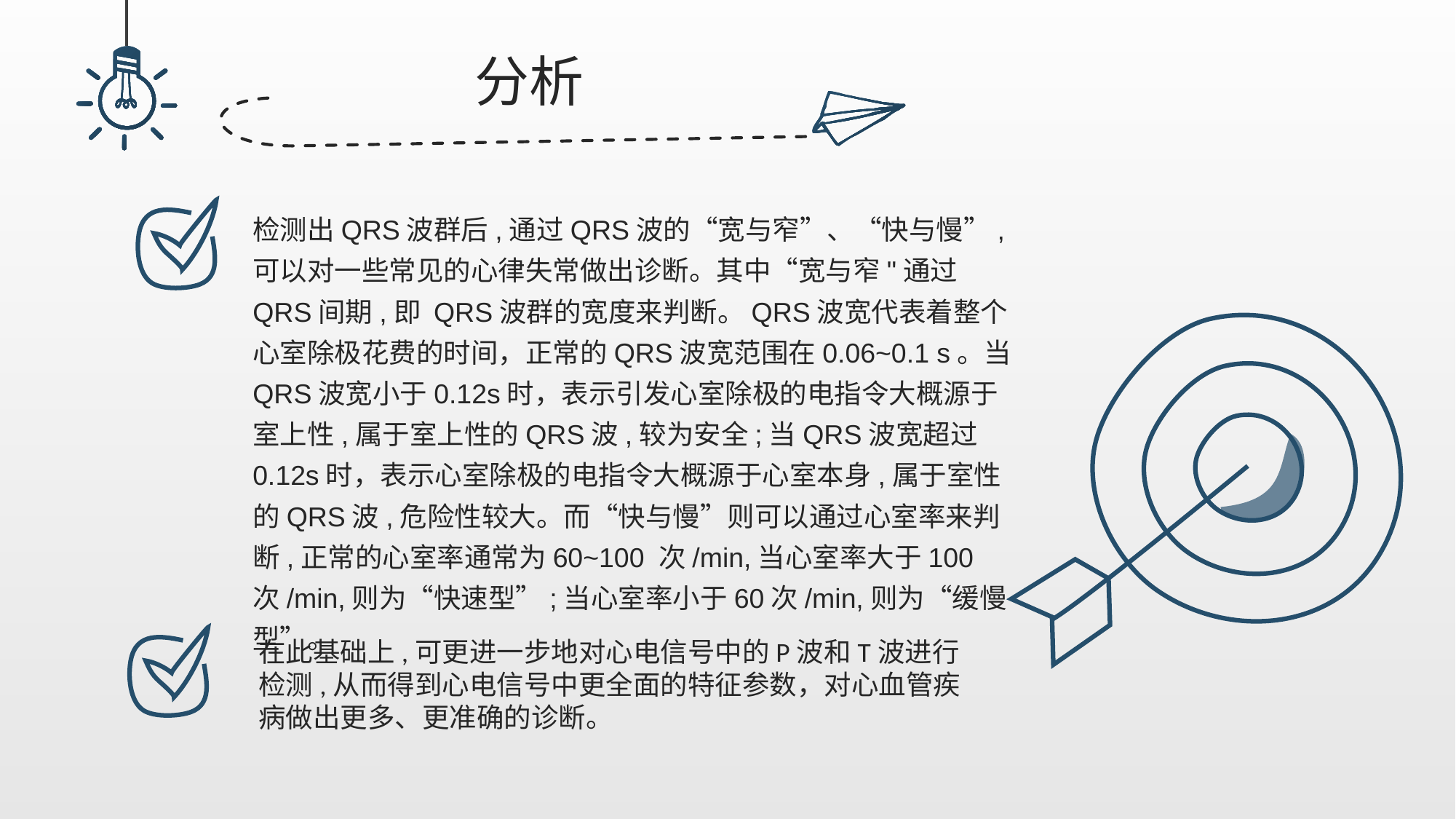

分析

检测出QRS波群后,通过QRS波的“宽与窄”、“快与慢”,可以对一些常见的心律失常做出诊断。其中“宽与窄"通过QRS间期,即 QRS波群的宽度来判断。QRS波宽代表着整个心室除极花费的时间，正常的QRS波宽范围在0.06~0.1 s。当QRS波宽小于0.12s时，表示引发心室除极的电指令大概源于室上性,属于室上性的QRS波,较为安全;当QRS波宽超过0.12s时，表示心室除极的电指令大概源于心室本身,属于室性的QRS波,危险性较大。而“快与慢”则可以通过心室率来判断,正常的心室率通常为60~100 次/min,当心室率大于100次/min,则为“快速型”;当心室率小于60次/min,则为“缓慢型”。

在此基础上,可更进一步地对心电信号中的Р波和T波进行检测,从而得到心电信号中更全面的特征参数，对心血管疾病做出更多、更准确的诊断。